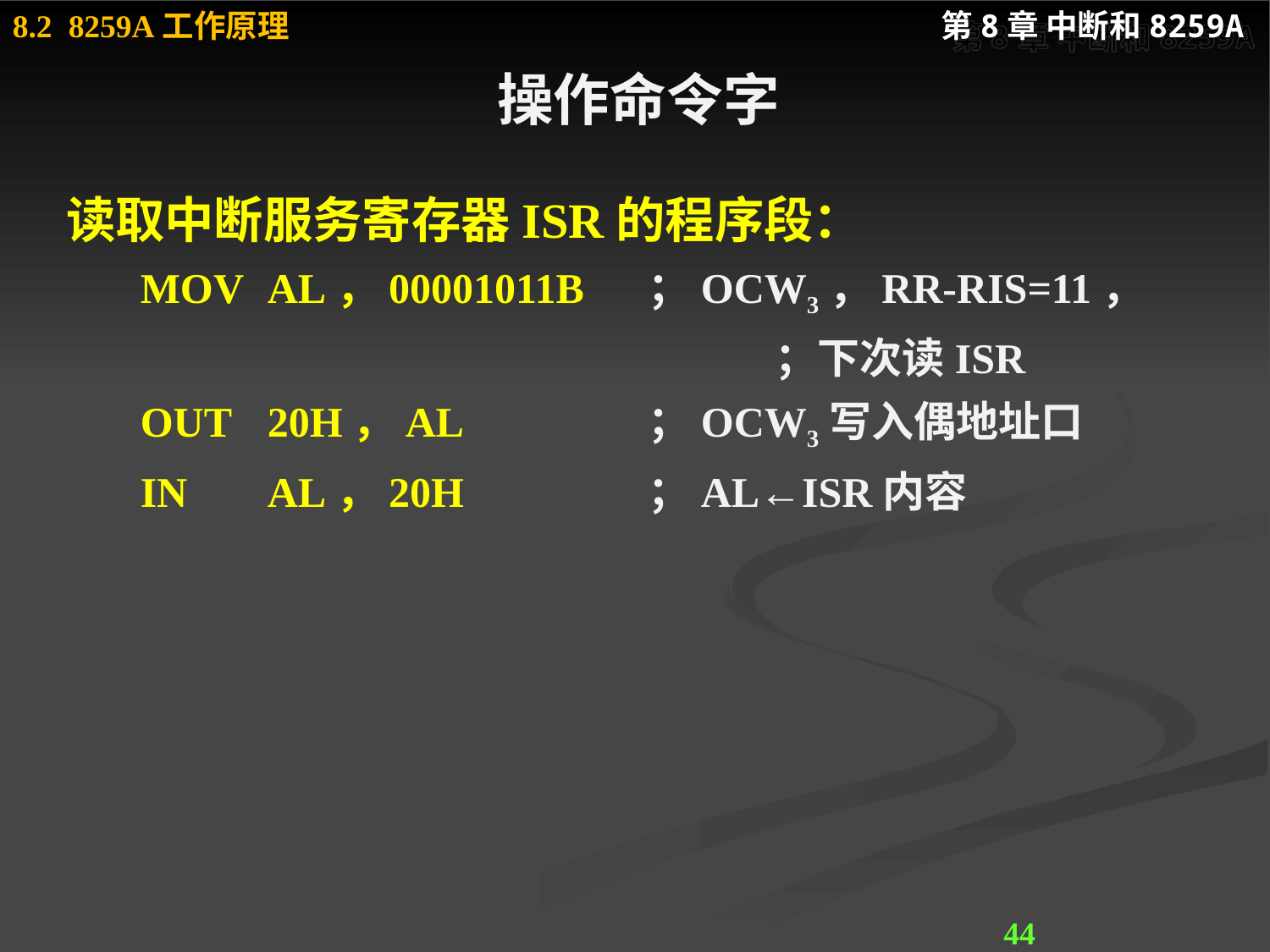

# 操作命令字
读取中断服务寄存器ISR的程序段：
	MOV	AL，00001011B 	；OCW3，RR-RIS=11，
						；下次读ISR
     	OUT 	20H，AL        	；OCW3写入偶地址口
     	IN   	AL，20H        	；AL←ISR内容